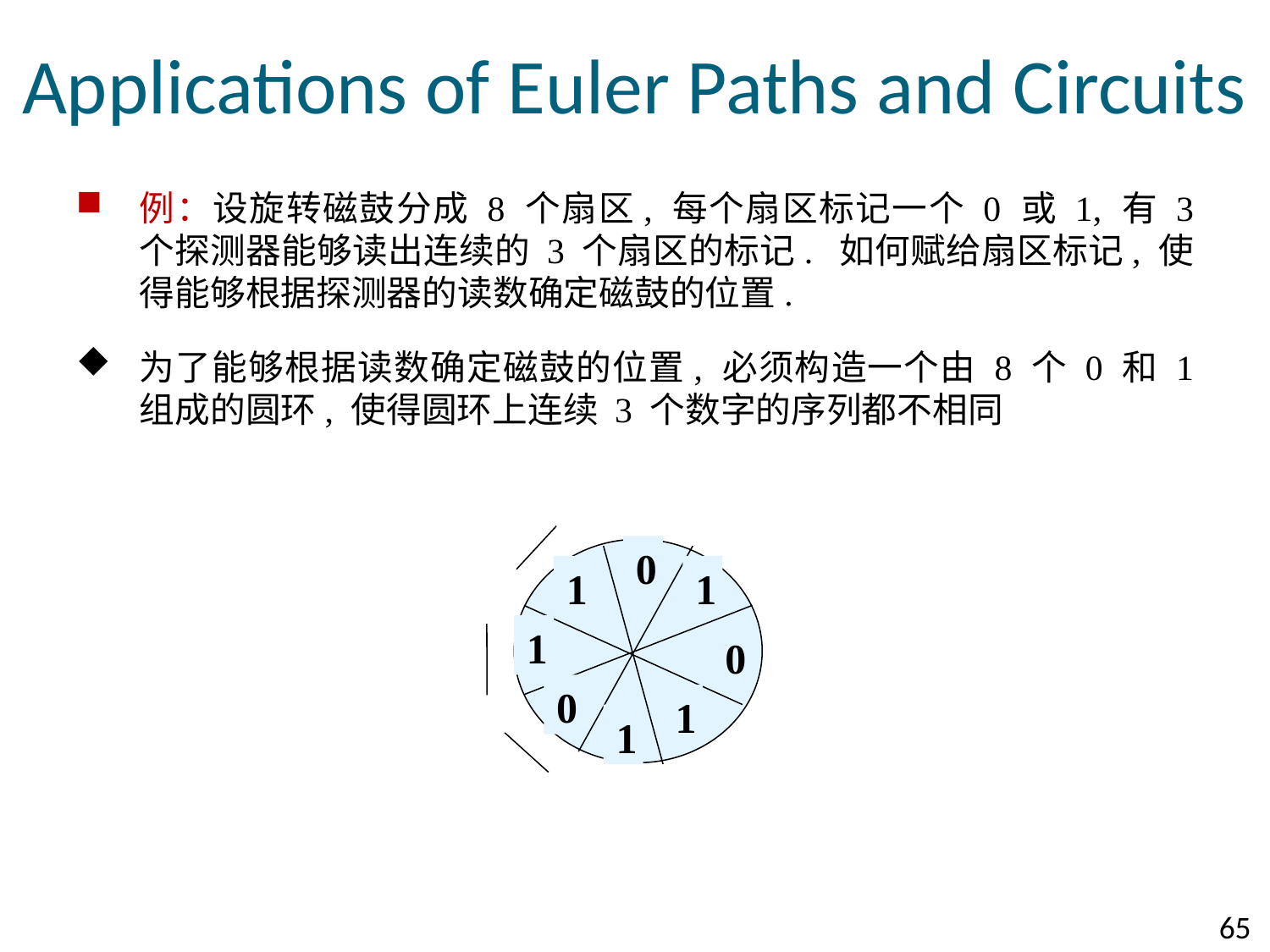

# Applications of Euler Paths and Circuits
例：设旋转磁鼓分成 8 个扇区, 每个扇区标记一个 0 或 1, 有 3 个探测器能够读出连续的 3 个扇区的标记.  如何赋给扇区标记, 使得能够根据探测器的读数确定磁鼓的位置.
为了能够根据读数确定磁鼓的位置, 必须构造一个由 8 个 0 和 1 组成的圆环, 使得圆环上连续 3 个数字的序列都不相同

0
1
1
1
0
0
1
1